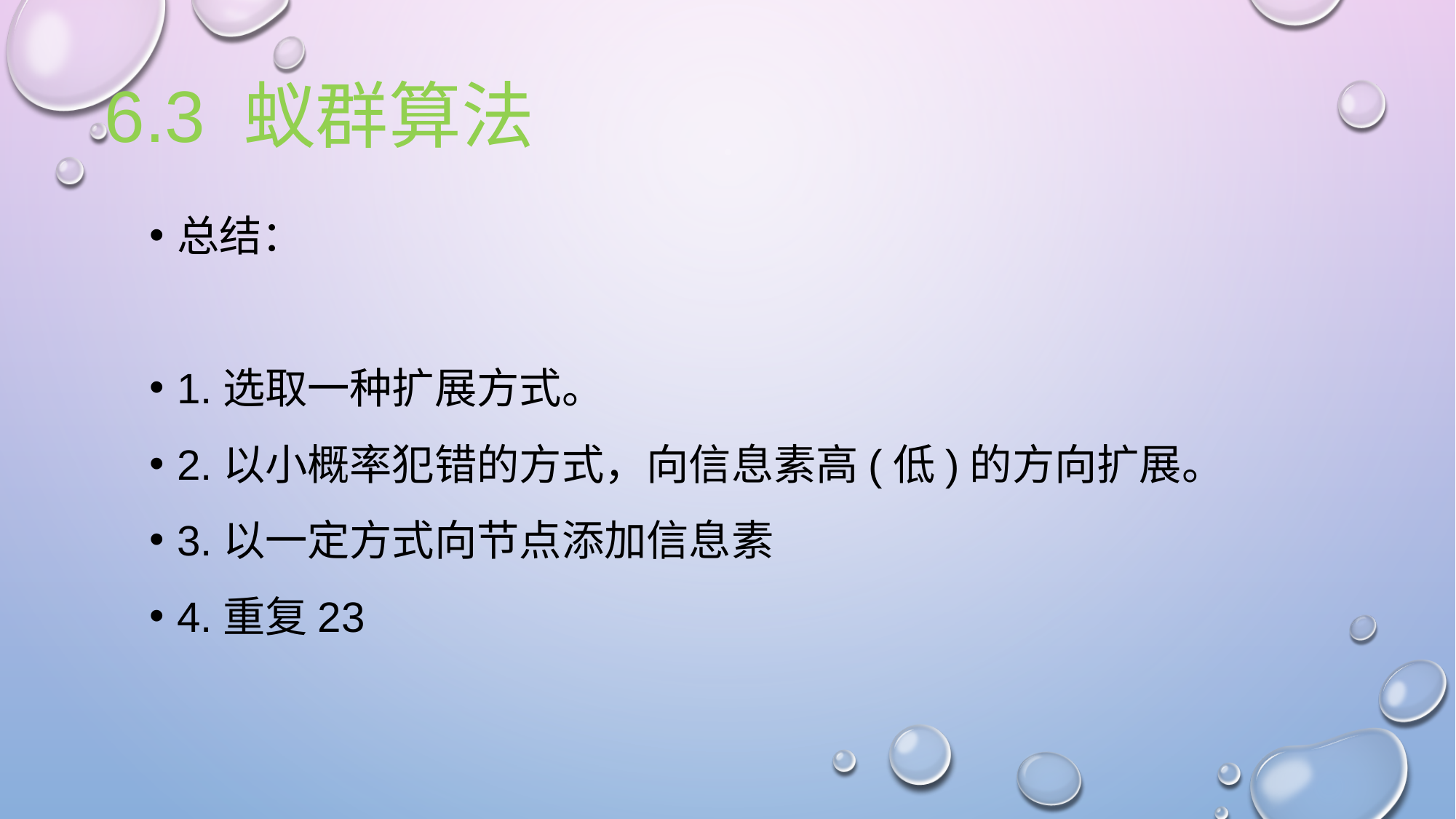

# 6.3 蚁群算法
总结：

1.选取一种扩展方式。
2.以小概率犯错的方式，向信息素高(低)的方向扩展。
3.以一定方式向节点添加信息素
4.重复23